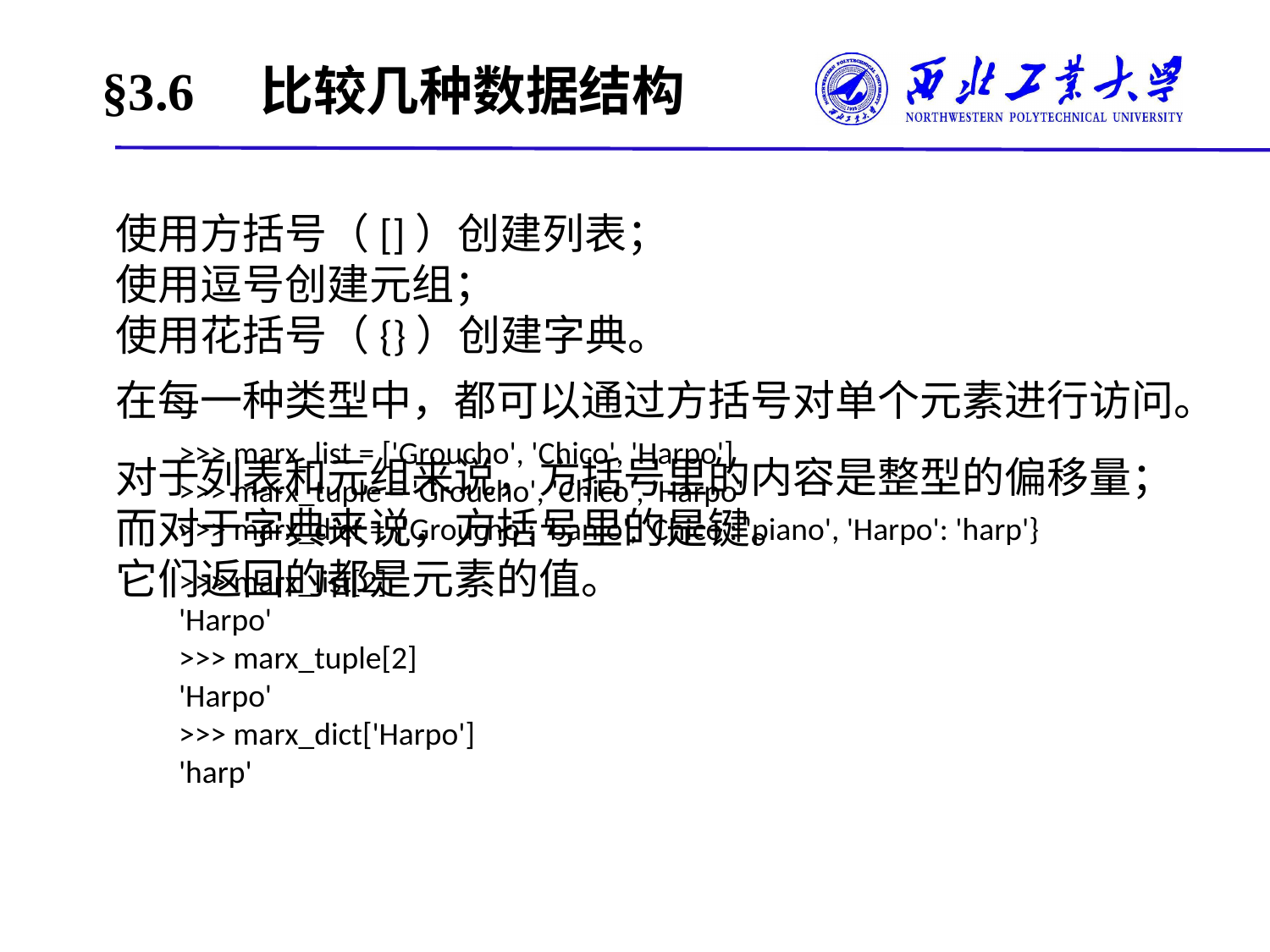

# §3.6　比较几种数据结构

使用方括号（[]）创建列表；
使用逗号创建元组；
使用花括号（{}）创建字典。

在每一种类型中，都可以通过方括号对单个元素进行访问。
>>> marx_list = ['Groucho', 'Chico', 'Harpo']
>>> marx_tuple = 'Groucho', 'Chico', 'Harpo'
>>> marx_dict = {'Groucho': 'banjo', 'Chico': 'piano', 'Harpo': 'harp'}
对于列表和元组来说，方括号里的内容是整型的偏移量；而对于字典来说，方括号里的是键。
它们返回的都是元素的值。
>>> marx_list[2]
'Harpo'
>>> marx_tuple[2]
'Harpo'
>>> marx_dict['Harpo']
'harp'